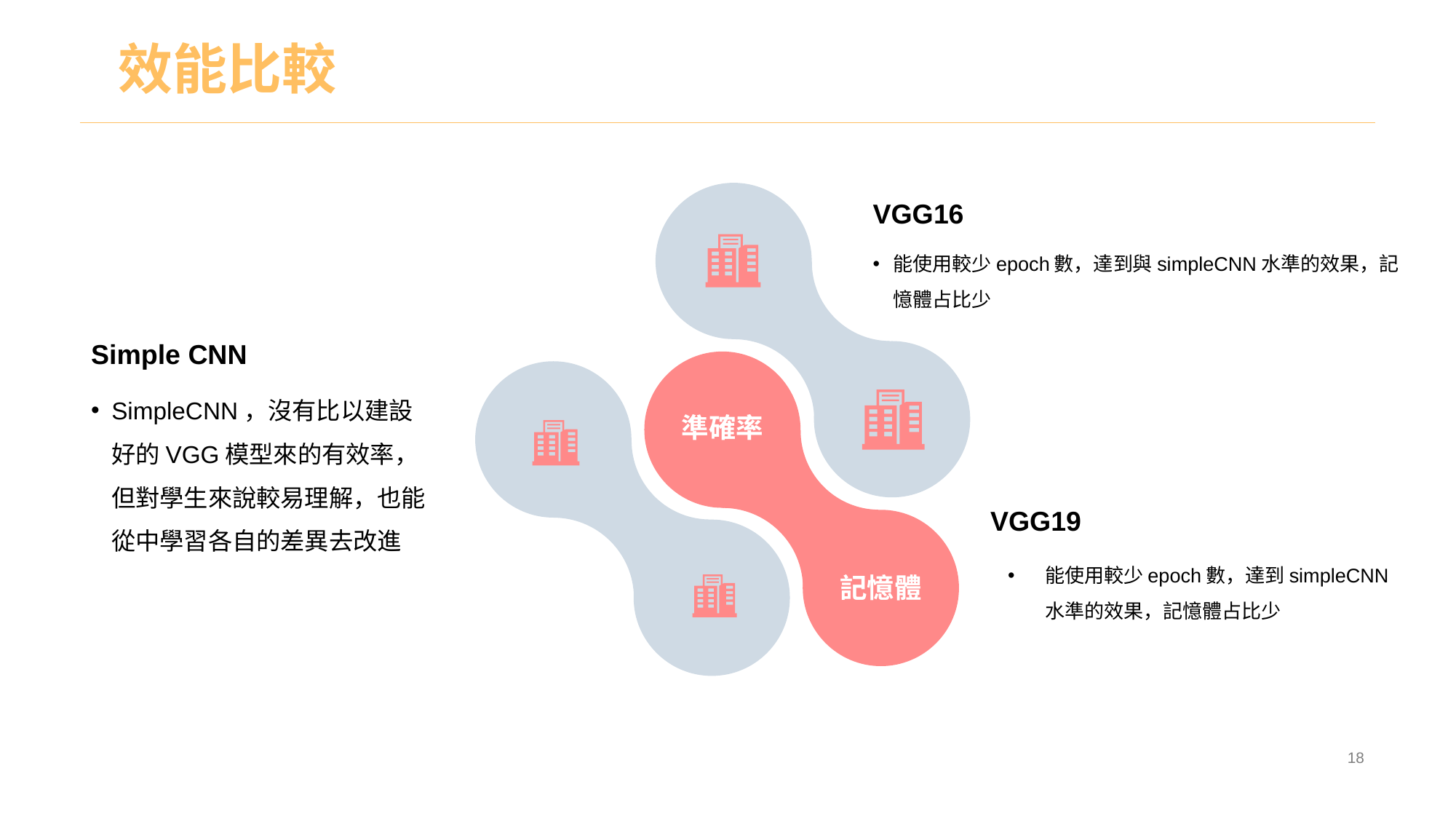

# 效能比較

VGG16
能使用較少epoch數，達到與simpleCNN水準的效果，記憶體占比少

Simple CNN

SimpleCNN，沒有比以建設好的VGG模型來的有效率，但對學生來說較易理解，也能從中學習各自的差異去改進

準確率

VGG19

能使用較少epoch數，達到simpleCNN水準的效果，記憶體占比少

記憶體

18